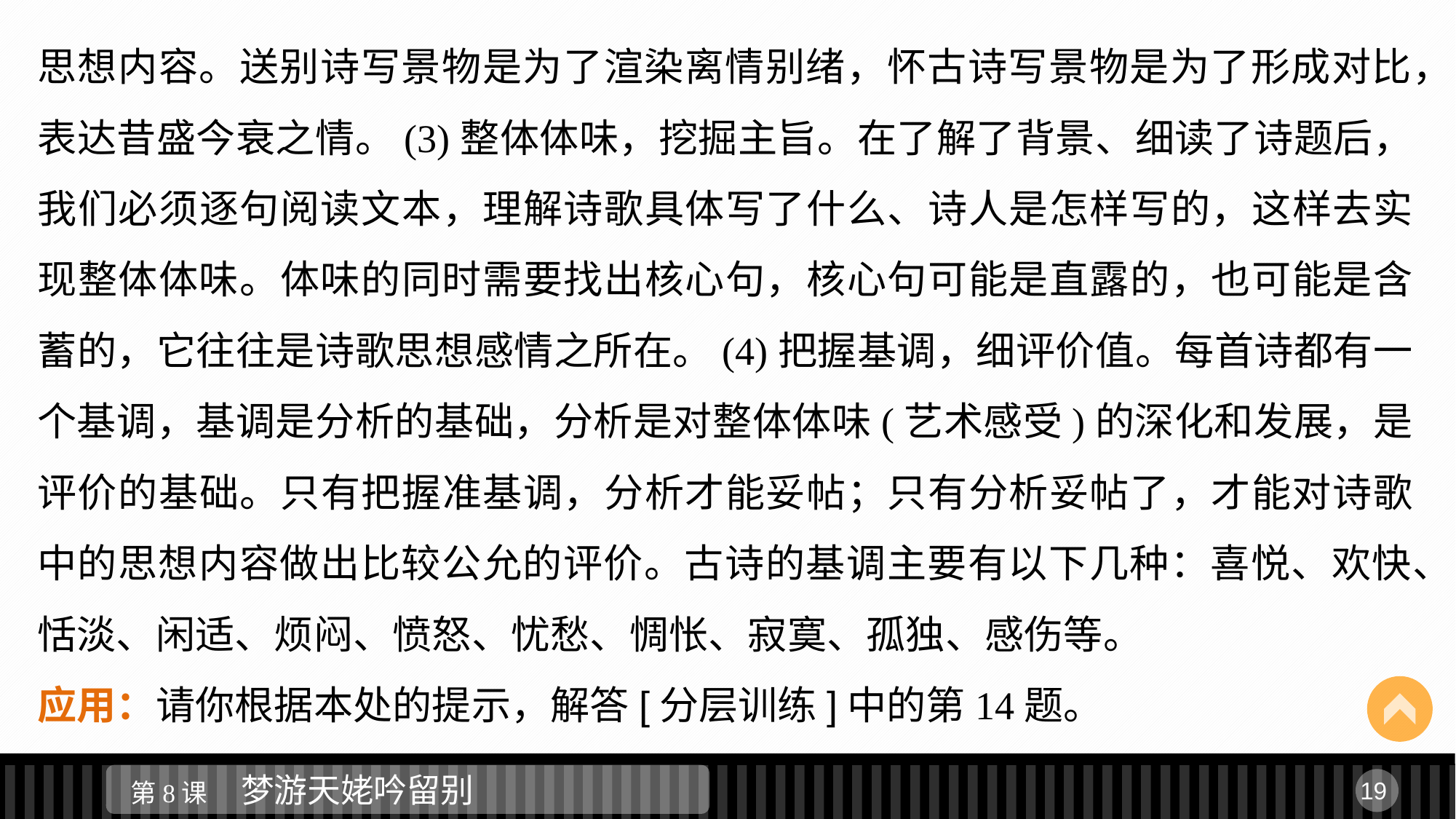

思想内容。送别诗写景物是为了渲染离情别绪，怀古诗写景物是为了形成对比，表达昔盛今衰之情。(3)整体体味，挖掘主旨。在了解了背景、细读了诗题后，我们必须逐句阅读文本，理解诗歌具体写了什么、诗人是怎样写的，这样去实现整体体味。体味的同时需要找出核心句，核心句可能是直露的，也可能是含蓄的，它往往是诗歌思想感情之所在。(4)把握基调，细评价值。每首诗都有一个基调，基调是分析的基础，分析是对整体体味(艺术感受)的深化和发展，是评价的基础。只有把握准基调，分析才能妥帖；只有分析妥帖了，才能对诗歌中的思想内容做出比较公允的评价。古诗的基调主要有以下几种：喜悦、欢快、恬淡、闲适、烦闷、愤怒、忧愁、惆怅、寂寞、孤独、感伤等。
应用：请你根据本处的提示，解答[分层训练]中的第14题。